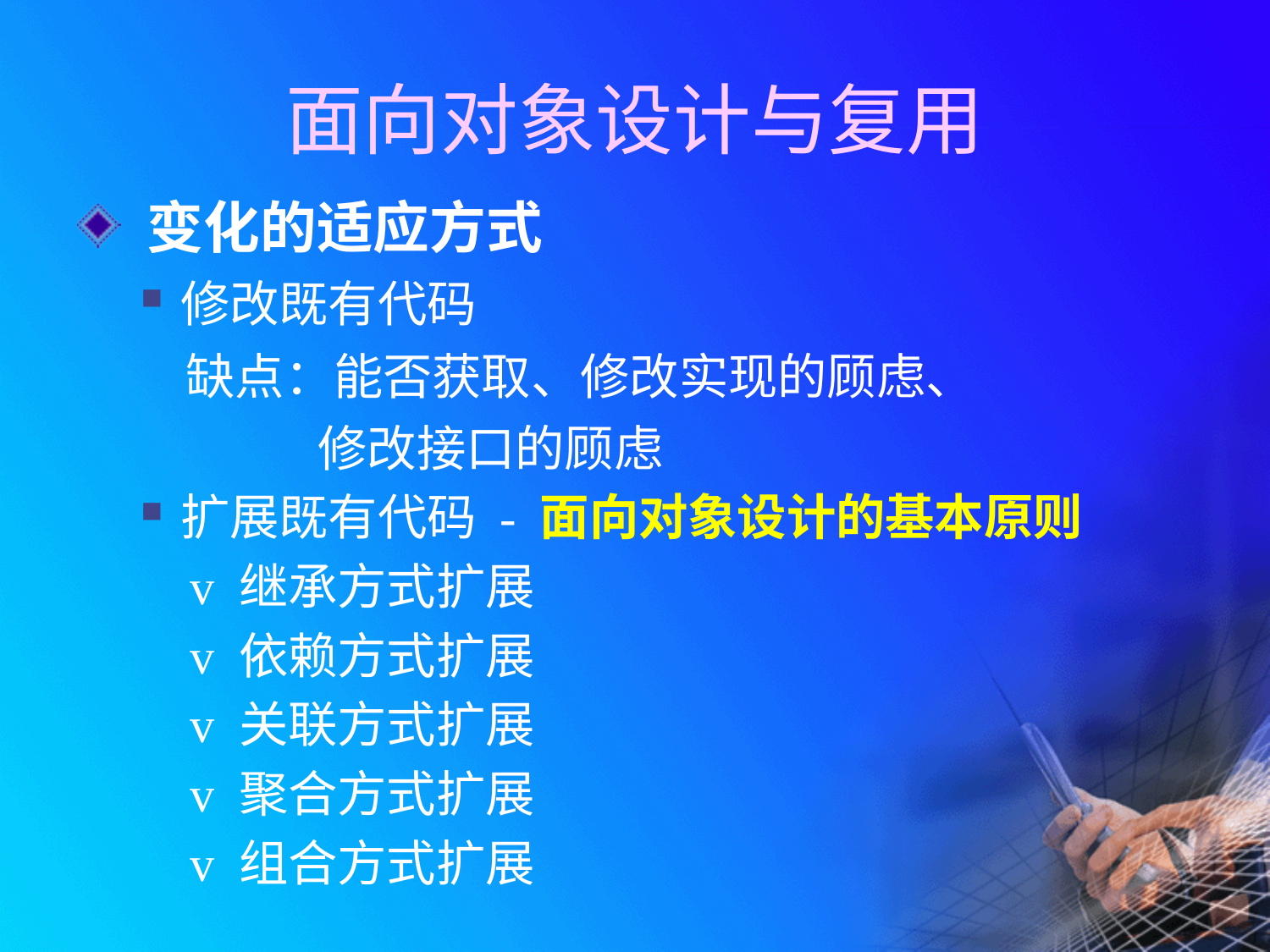

# 面向对象设计与复用
 变化的适应方式
修改既有代码
   缺点：能否获取、修改实现的顾虑、
               修改接口的顾虑
扩展既有代码 - 面向对象设计的基本原则
    v 继承方式扩展
    v 依赖方式扩展
    v 关联方式扩展
    v 聚合方式扩展
    v 组合方式扩展